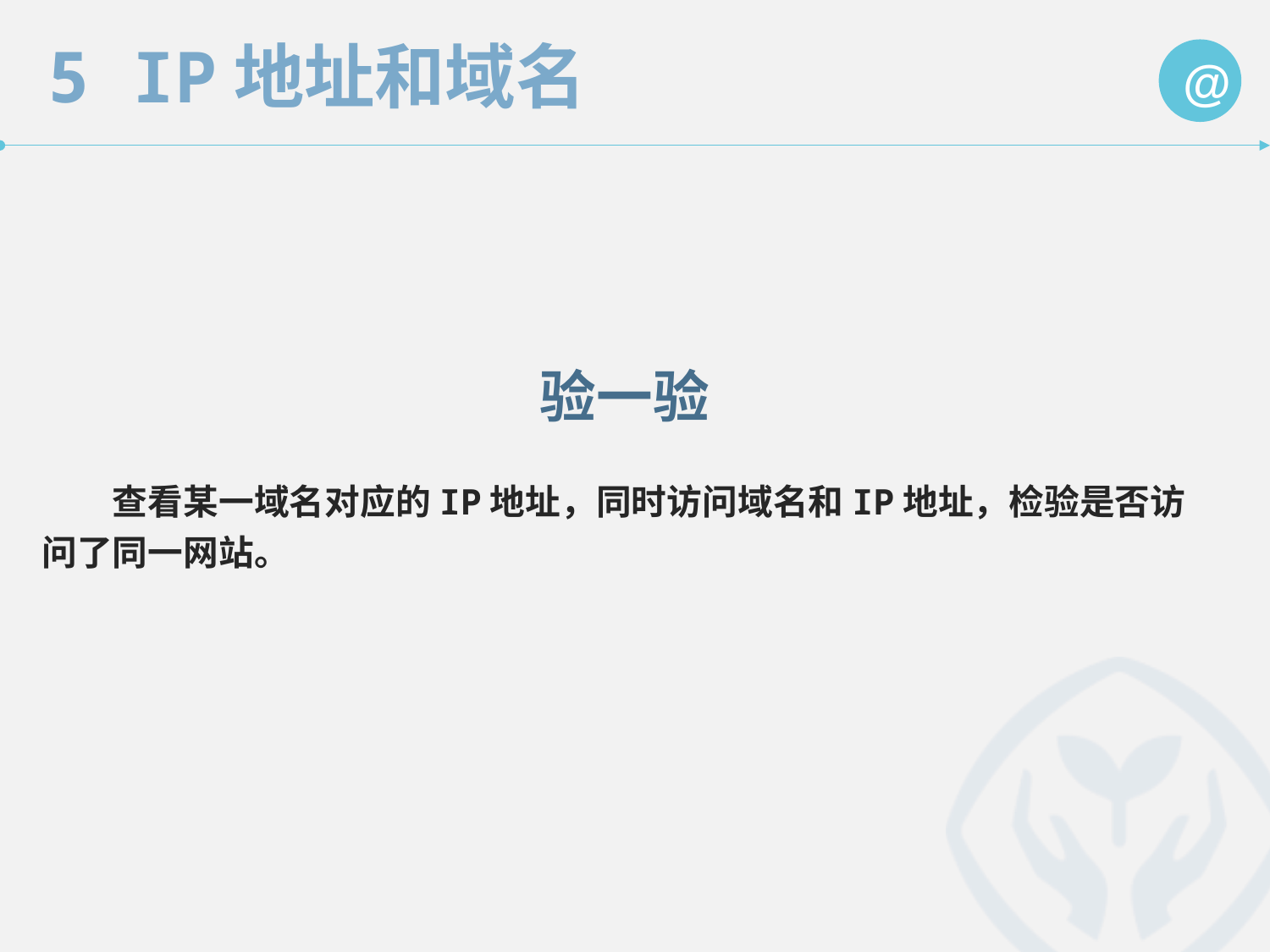

验一验
　　查看某一域名对应的IP地址，同时访问域名和IP地址，检验是否访问了同一网站。